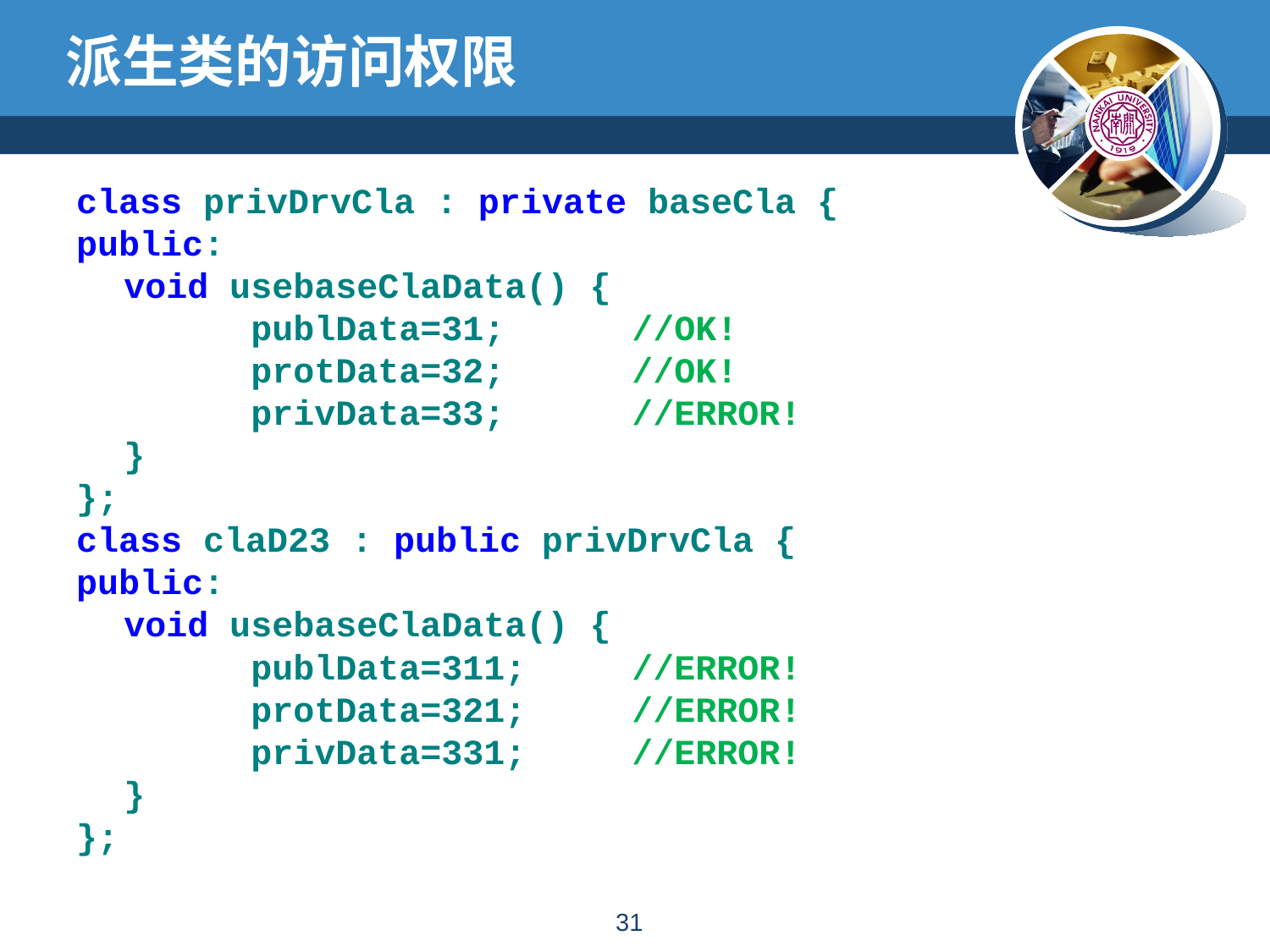

# 派生类的访问权限
class privDrvCla : private baseCla {
public:
	void usebaseClaData() {
		publData=31;     	//OK!
		protData=32;    	//OK!
		privData=33;    	//ERROR!
	}
};
class claD23 : public privDrvCla {
public:
	void usebaseClaData() {
		publData=311;    	//ERROR!
		protData=321;   	//ERROR!
		privData=331;   	//ERROR!
	}
};

31